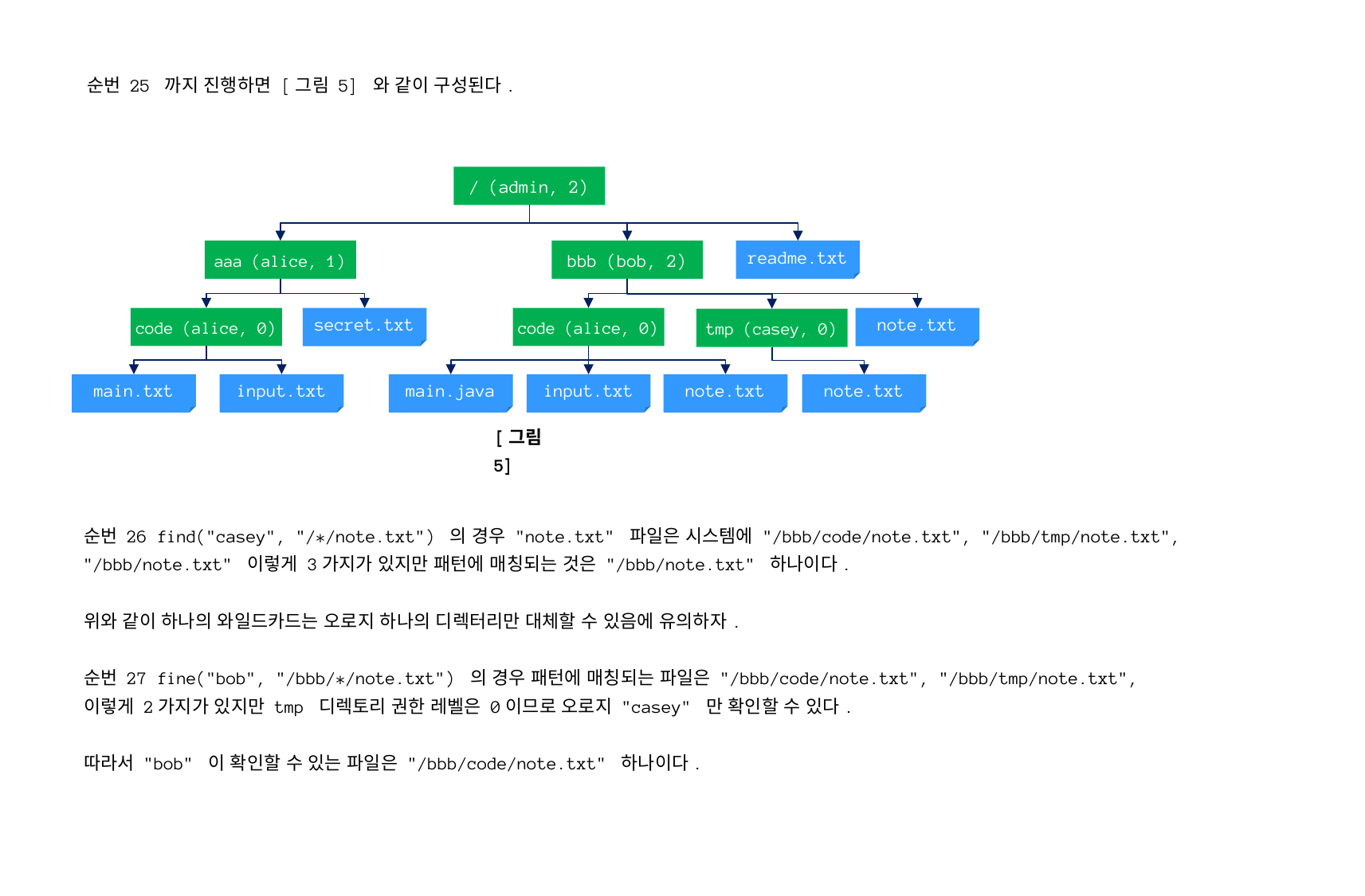

순번 25 까지 진행하면 [그림 5] 와 같이 구성된다.
/ (admin, 2)
aaa (alice, 1)
bbb (bob, 2)
readme.txt
code (alice, 0)
secret.txt
code (alice, 0)
note.txt
tmp (casey, 0)
main.txt
input.txt
main.java
input.txt
note.txt
note.txt
[그림 5]
순번 26 find("casey", "/*/note.txt") 의 경우 "note.txt" 파일은 시스템에 "/bbb/code/note.txt", "/bbb/tmp/note.txt",
"/bbb/note.txt" 이렇게 3가지가 있지만 패턴에 매칭되는 것은 "/bbb/note.txt" 하나이다.

위와 같이 하나의 와일드카드는 오로지 하나의 디렉터리만 대체할 수 있음에 유의하자.

순번 27 fine("bob", "/bbb/*/note.txt") 의 경우 패턴에 매칭되는 파일은 "/bbb/code/note.txt", "/bbb/tmp/note.txt",
이렇게 2가지가 있지만 tmp 디렉토리 권한 레벨은 0이므로 오로지 "casey" 만 확인할 수 있다.

따라서 "bob" 이 확인할 수 있는 파일은 "/bbb/code/note.txt" 하나이다.